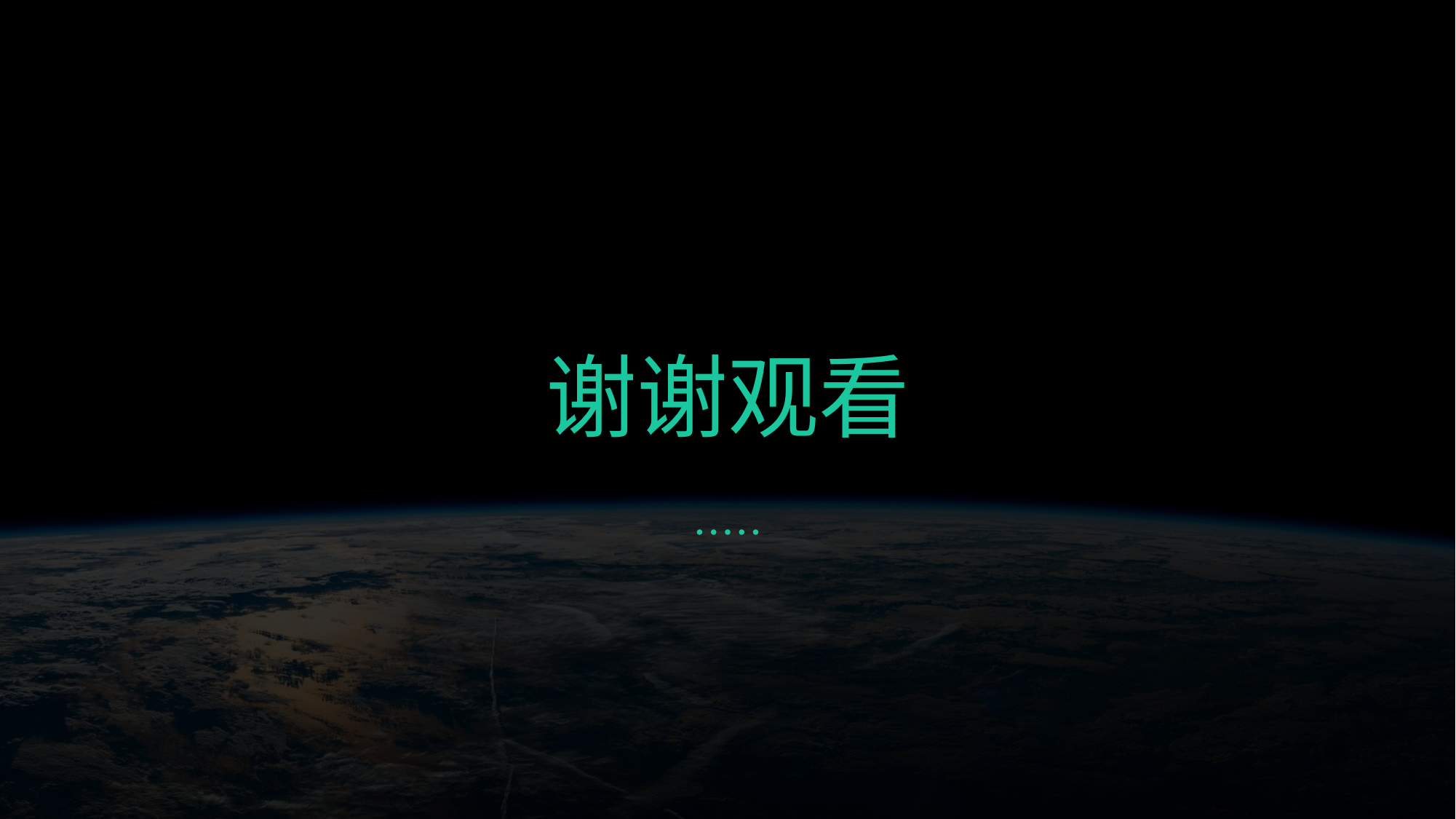

PLACED LOGO
YOUR COMPANY NAME HERE
谢谢观看
FOR YOUR WATCHING